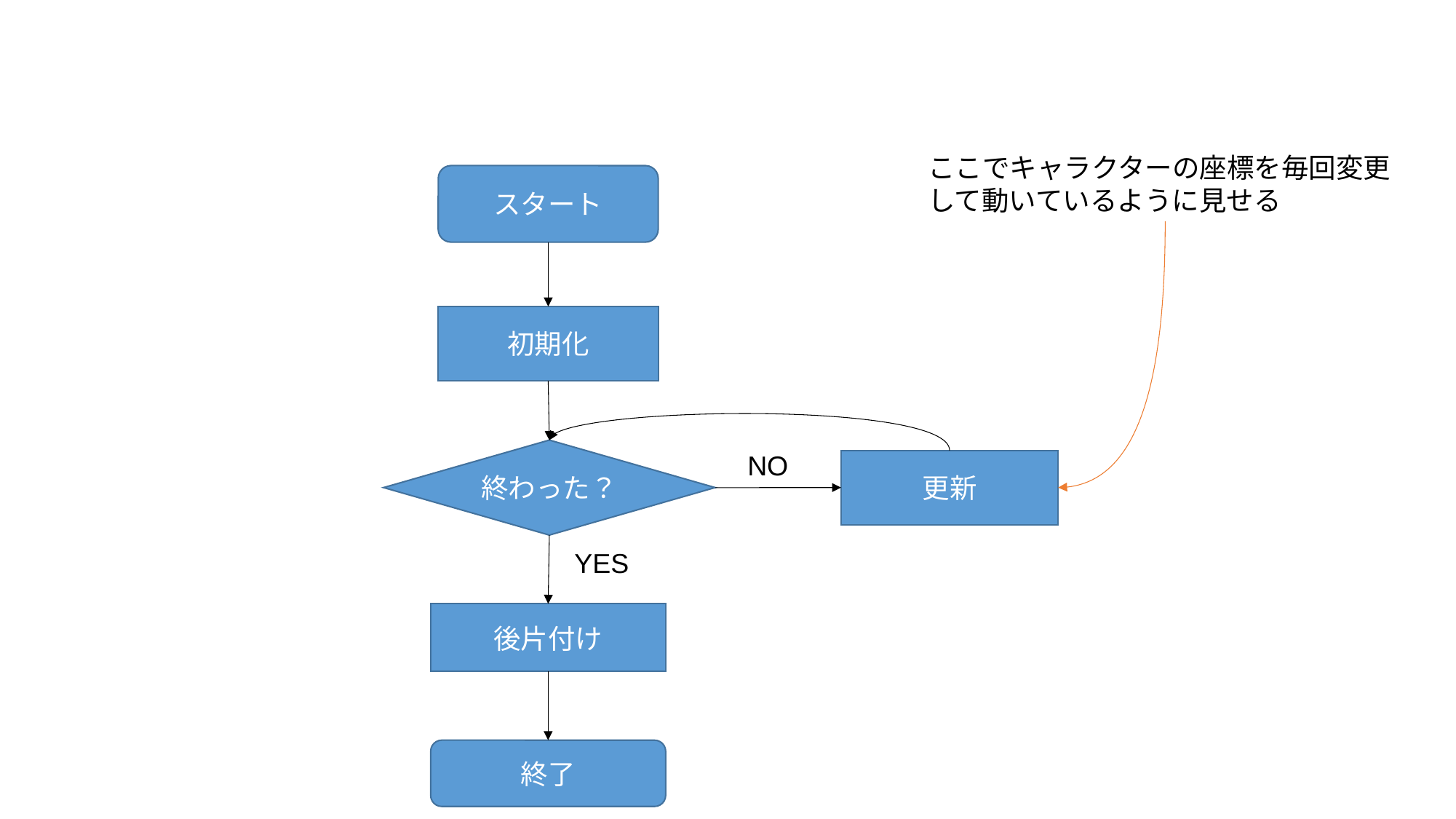

ここでキャラクターの座標を毎回変更して動いているように見せる
スタート
初期化
終わった？
NO
更新
YES
後片付け
終了